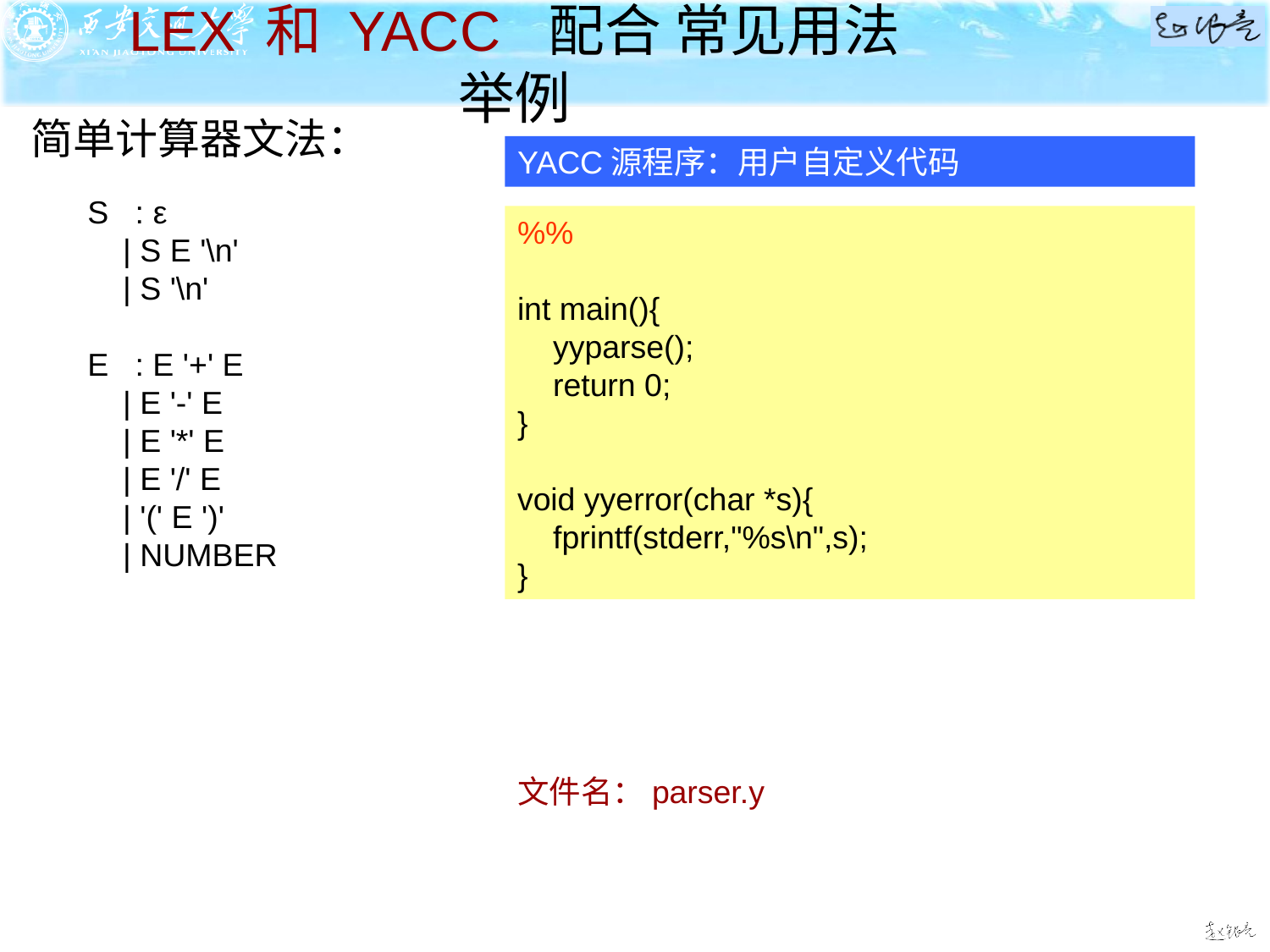

# LEX 和 YACC 配合 常见用法举例
简单计算器文法：
YACC源程序：用户自定义代码
S   : ε
    | S E '\n'
    | S '\n'

E   : E '+' E
    | E '-' E
    | E '*' E
    | E '/' E
    | '(' E ')'
    | NUMBER
%%

int main(){
    yyparse();
    return 0;
}

void yyerror(char *s){
    fprintf(stderr,"%s\n",s);
}
文件名：parser.y
32